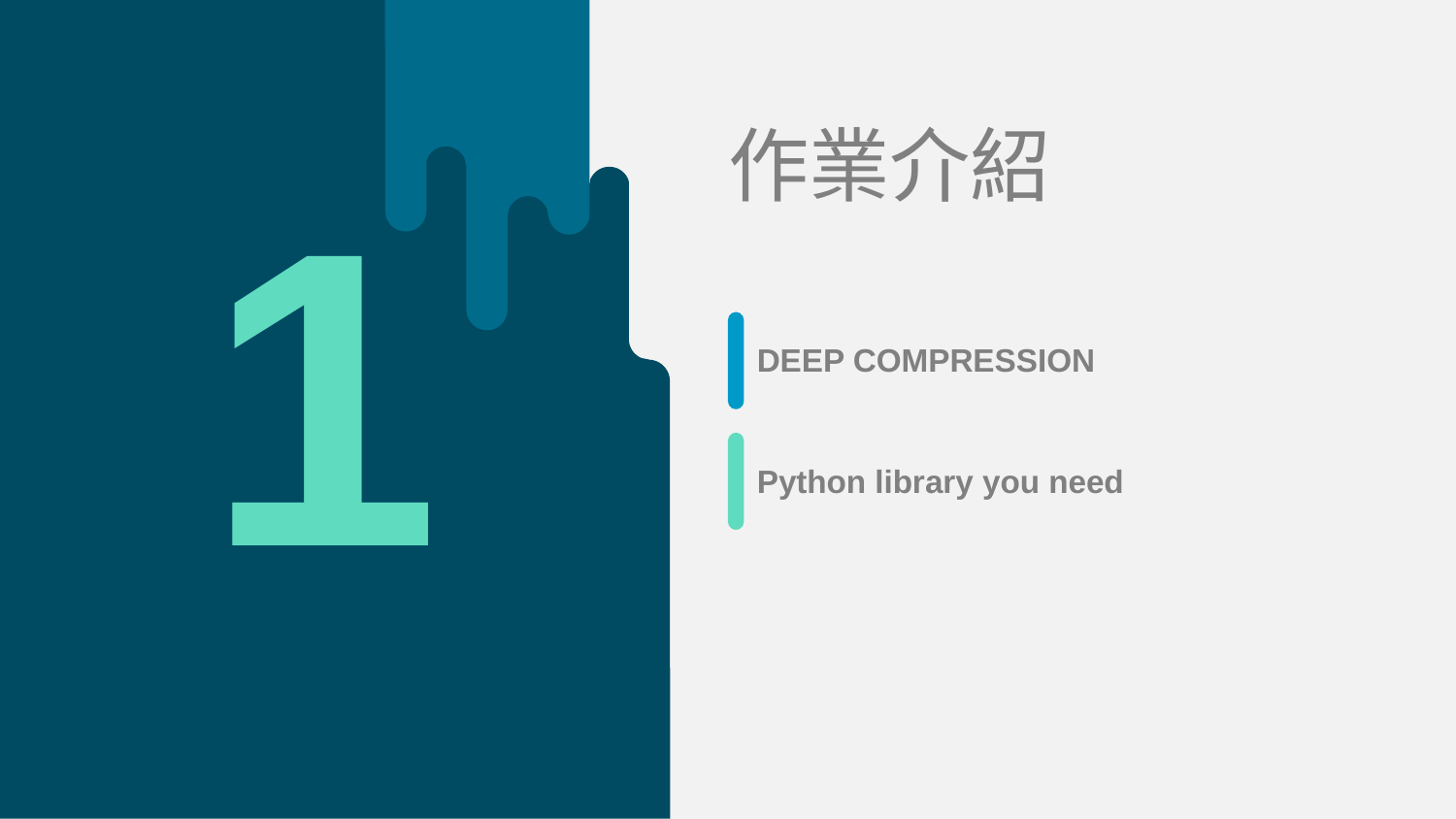

作業介紹
1

DEEP COMPRESSION

Python library you need